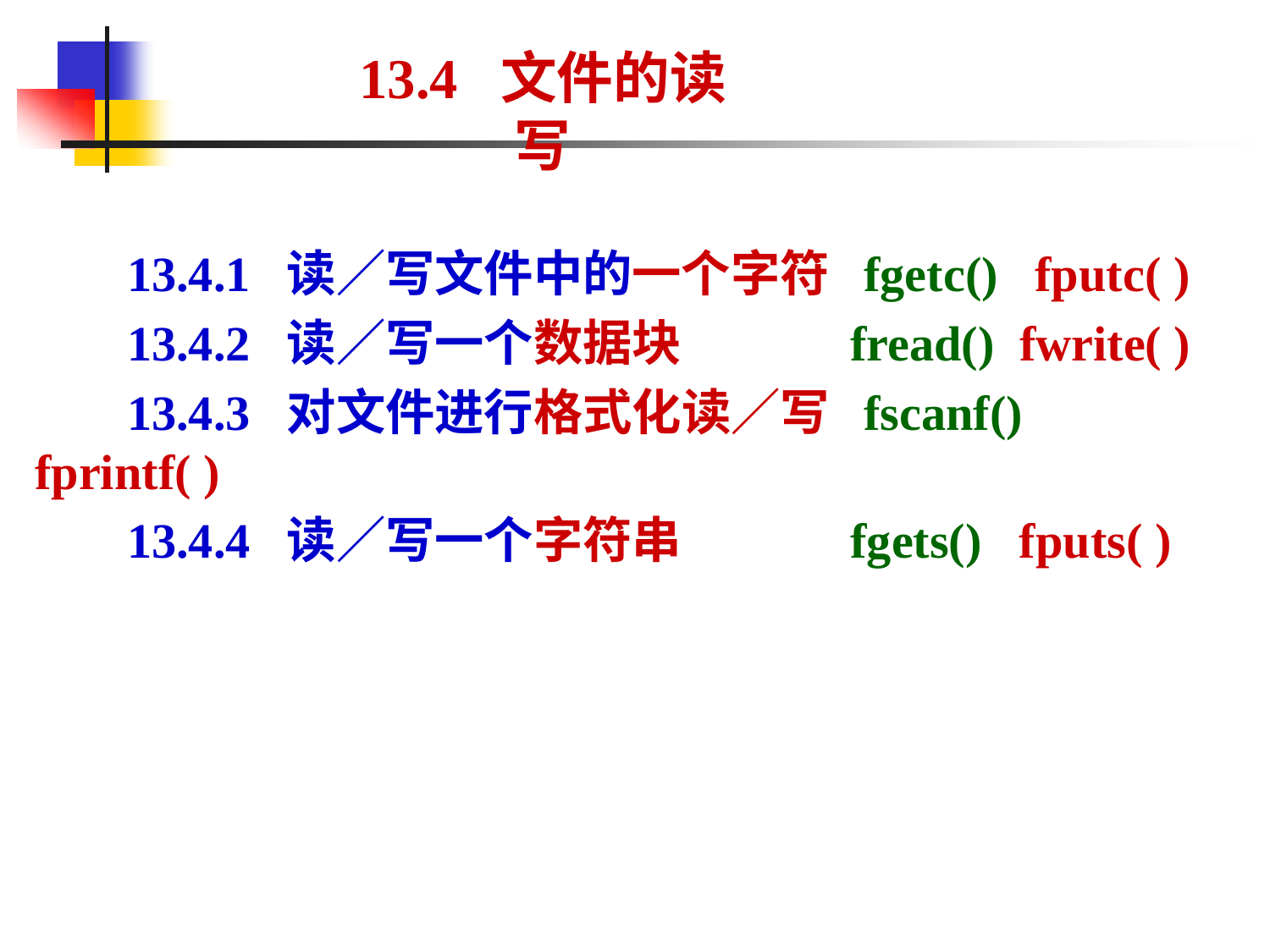

# 13.4  文件的读写
13.4.1  读／写文件中的一个字符  fgetc()   fputc( )
13.4.2  读／写一个数据块              fread()  fwrite( )
13.4.3  对文件进行格式化读／写  fscanf() fprintf( )
13.4.4  读／写一个字符串              fgets()   fputs( )